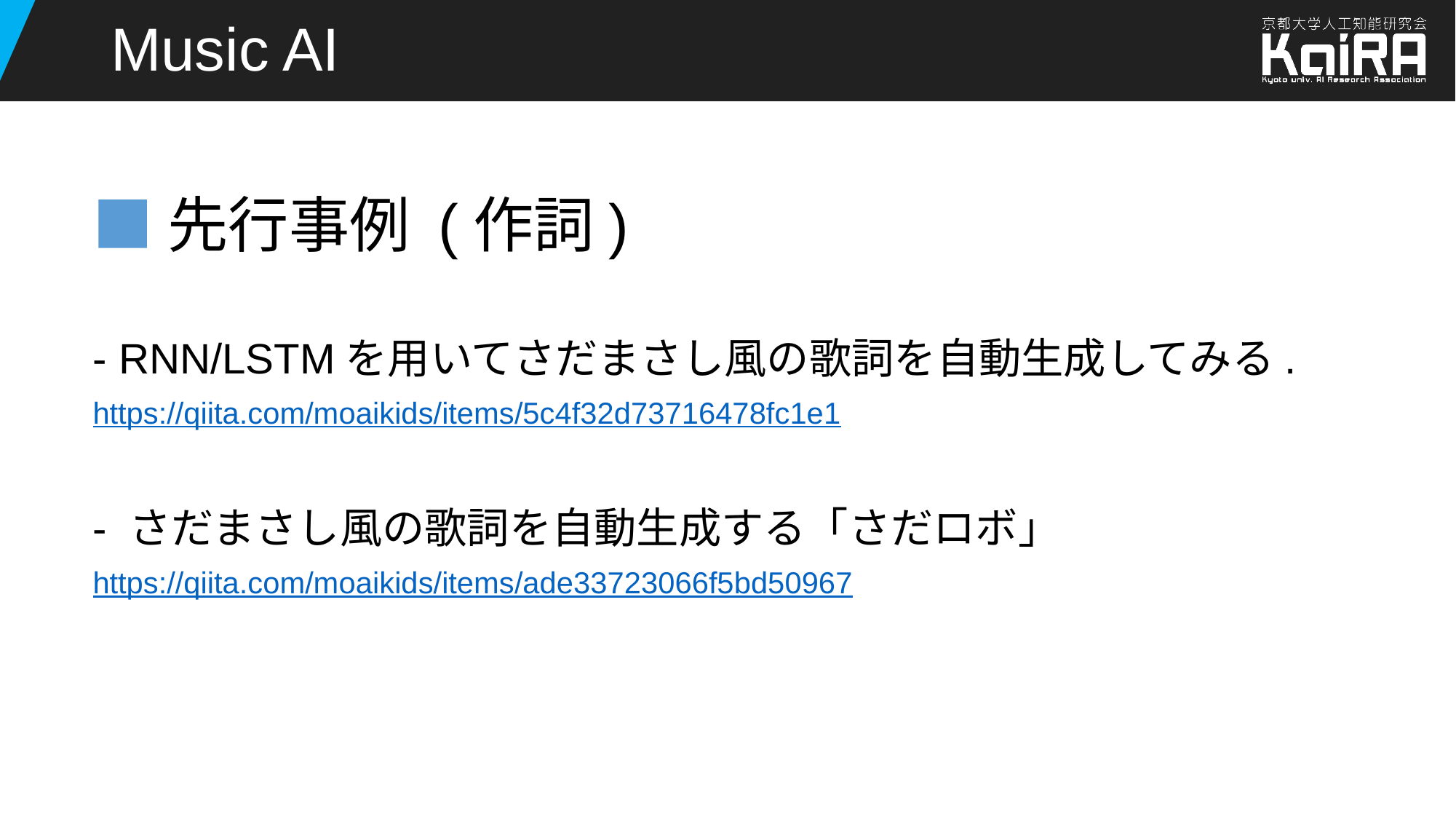

# Music AI
■先行事例 (作詞)

- RNN/LSTMを用いてさだまさし風の歌詞を自動生成してみる.
https://qiita.com/moaikids/items/5c4f32d73716478fc1e1

- さだまさし風の歌詞を自動生成する「さだロボ」
https://qiita.com/moaikids/items/ade33723066f5bd50967